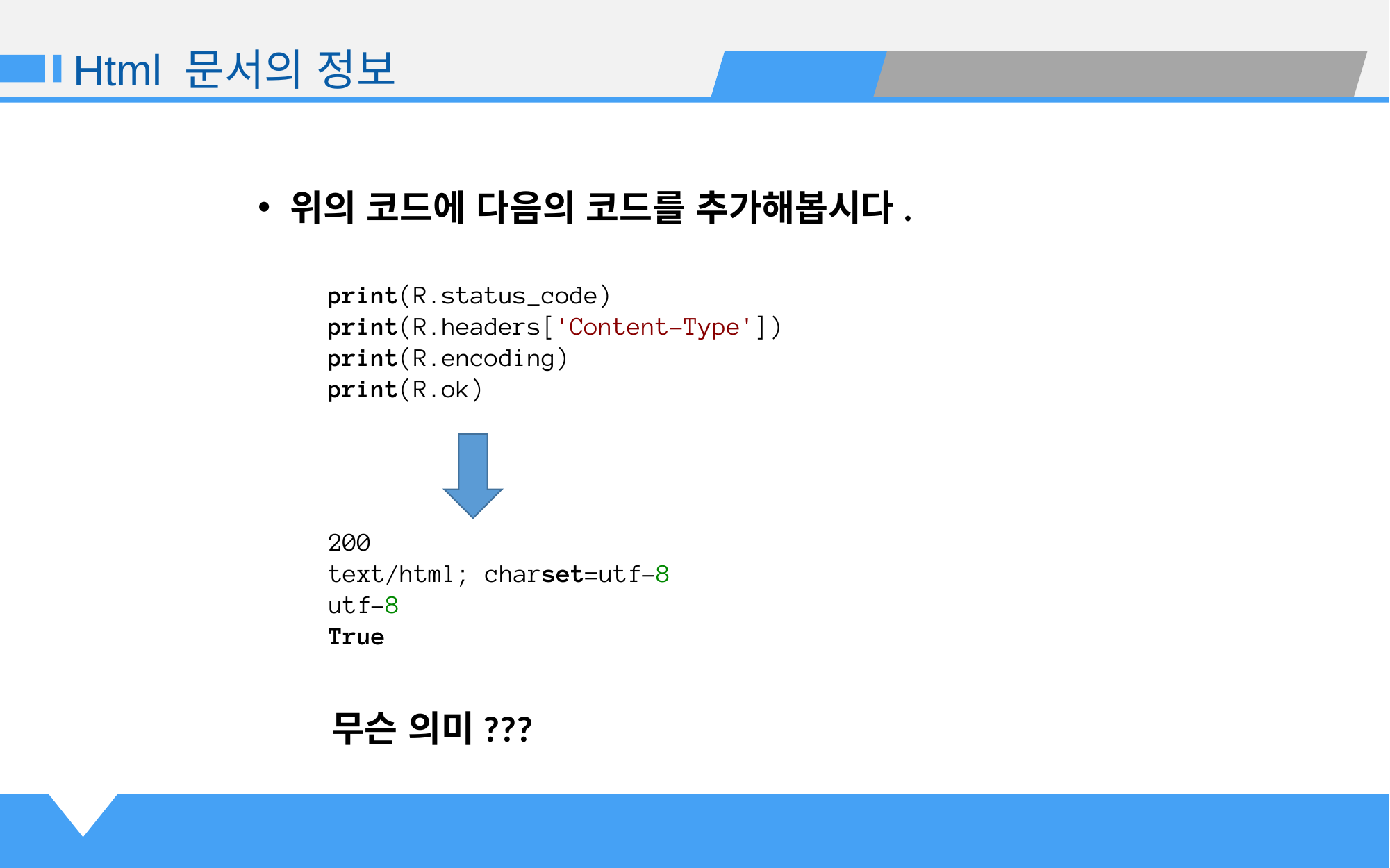

Html 문서의 정보

위의 코드에 다음의 코드를 추가해봅시다.
print(R.status_code) print(R.headers['Content-Type']) print(R.encoding)
print(R.ok)

200
text/html; charset=utf-8
utf-8
True
무슨 의미???